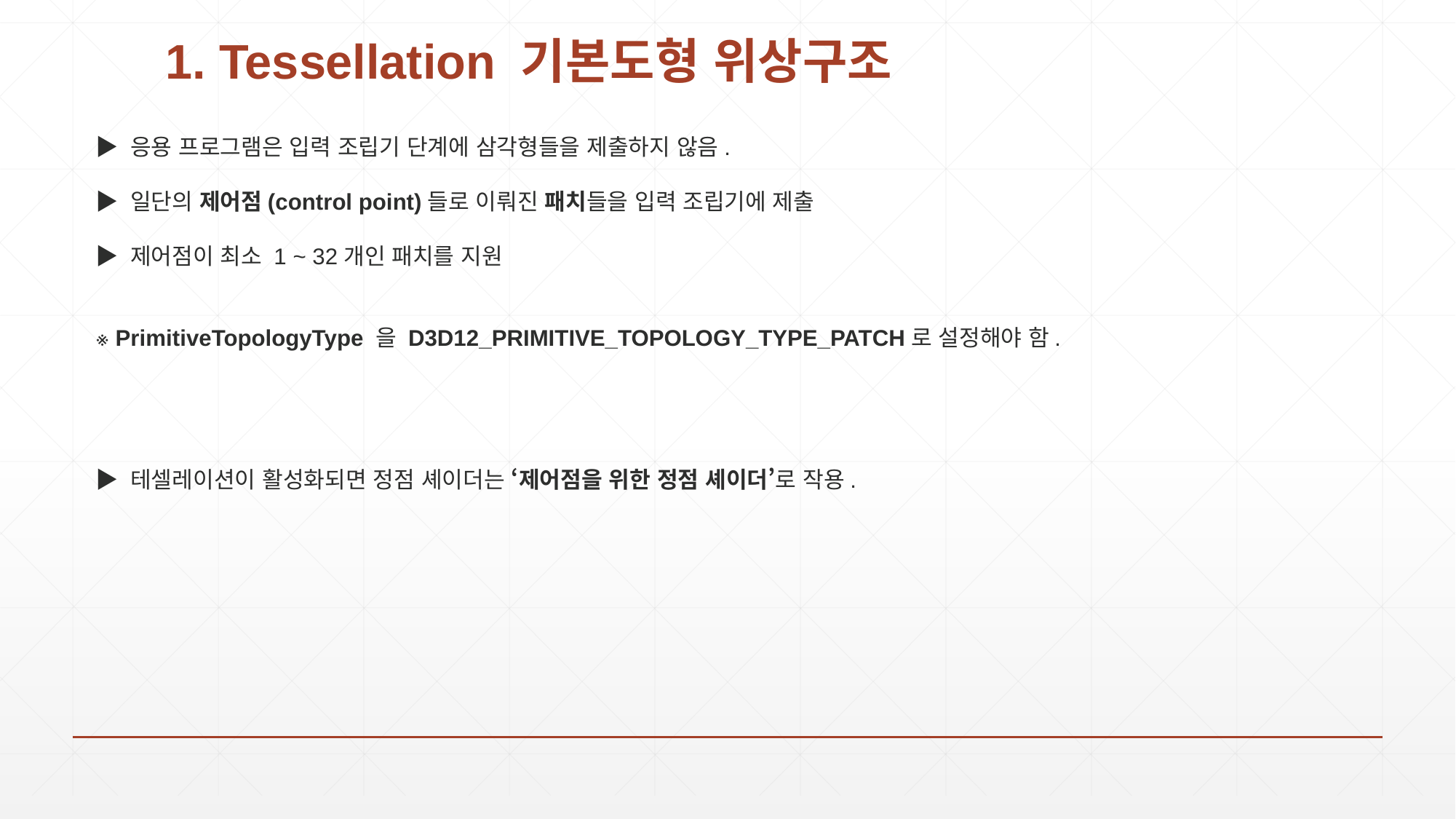

# 1. Tessellation 기본도형 위상구조
▶ 응용 프로그램은 입력 조립기 단계에 삼각형들을 제출하지 않음.

▶ 일단의 제어점(control point)들로 이뤄진 패치들을 입력 조립기에 제출

▶ 제어점이 최소 1 ~ 32개인 패치를 지원

※ PrimitiveTopologyType 을 D3D12_PRIMITIVE_TOPOLOGY_TYPE_PATCH로 설정해야 함.
▶ 테셀레이션이 활성화되면 정점 셰이더는 ‘제어점을 위한 정점 셰이더’로 작용.